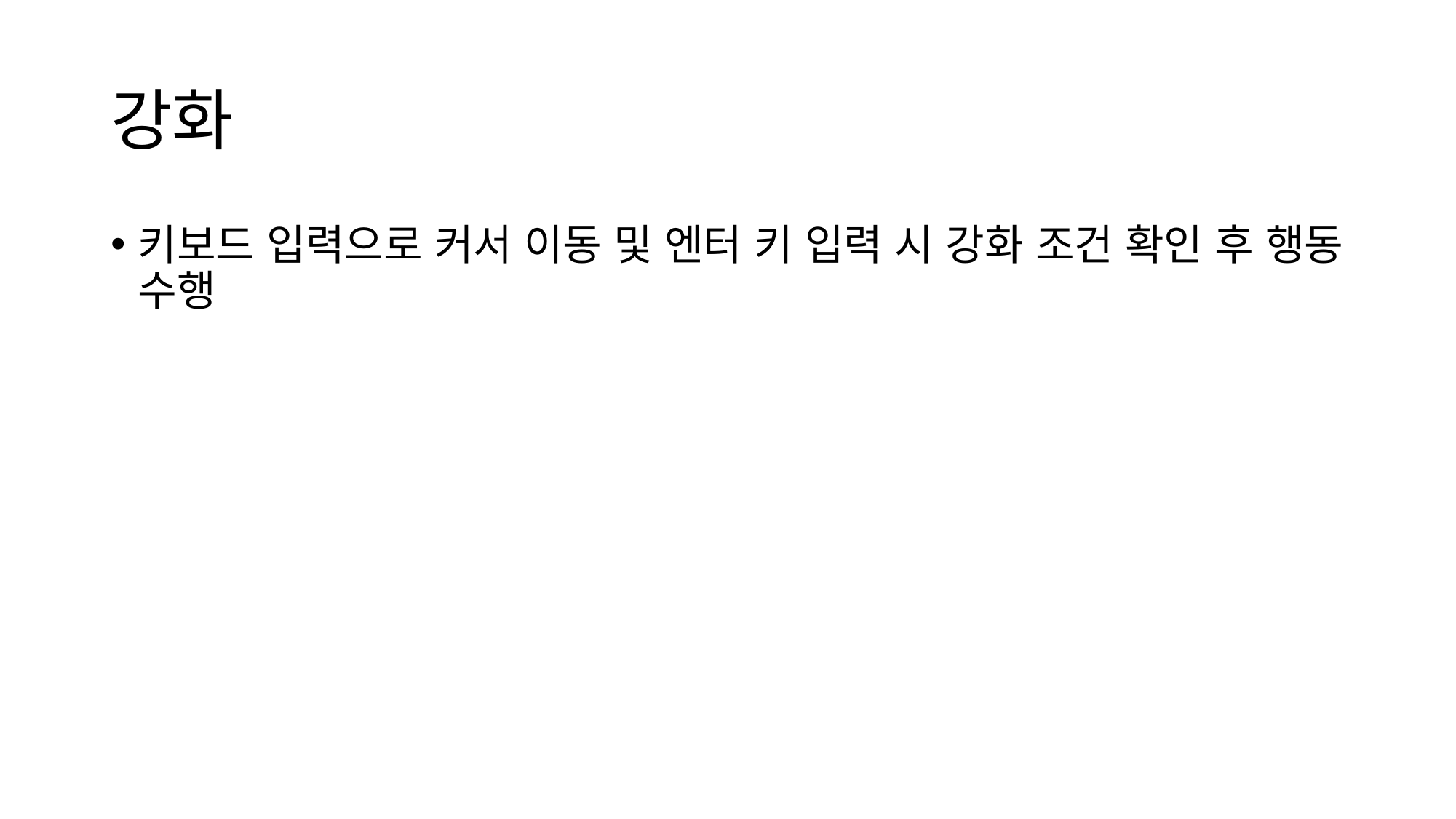

# 강화
키보드 입력으로 커서 이동 및 엔터 키 입력 시 강화 조건 확인 후 행동 수행